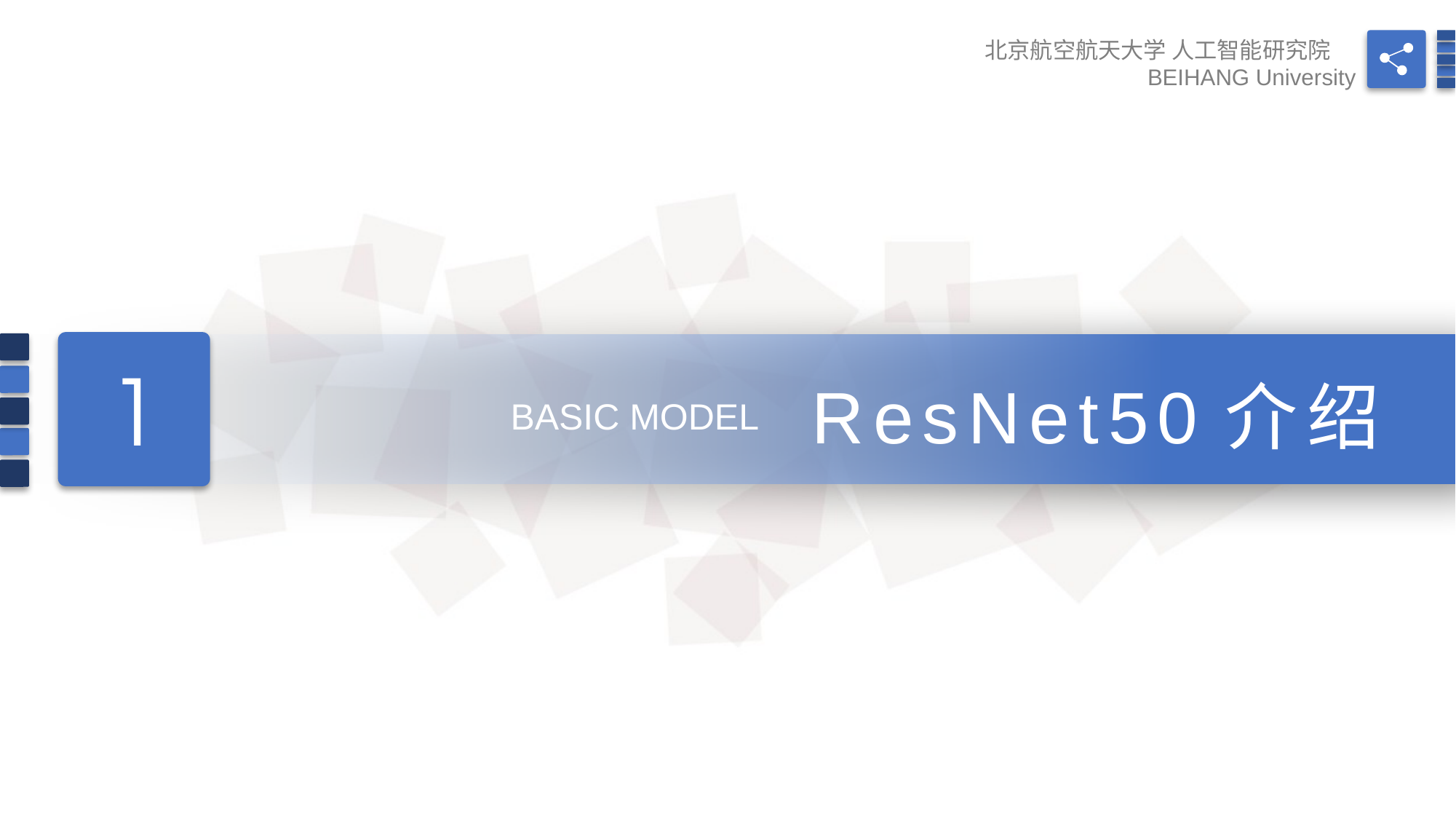

北京航空航天大学 人工智能研究院
BEIHANG University

1

ResNet50介绍
BASIC MODEL